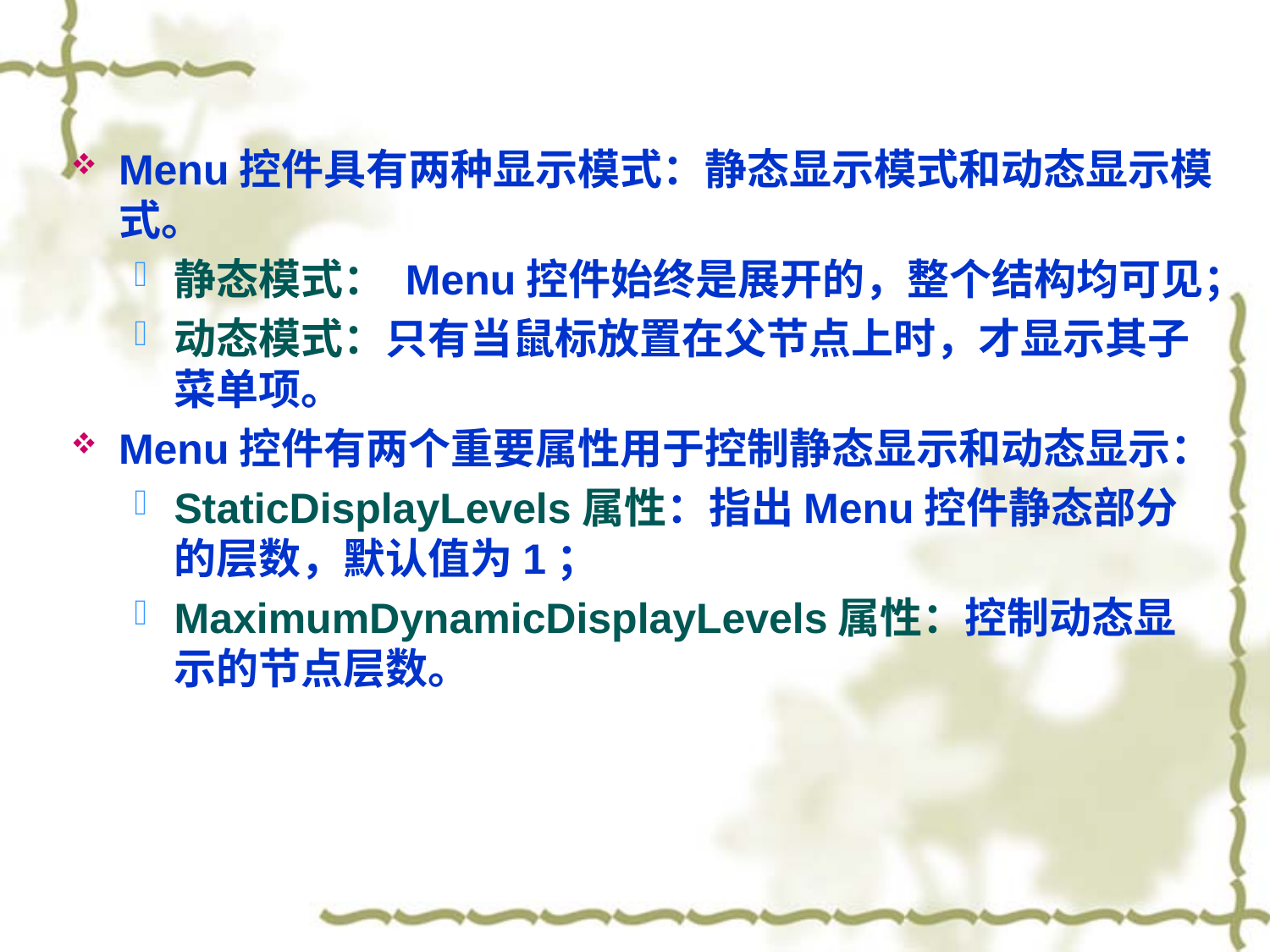

Menu控件具有两种显示模式：静态显示模式和动态显示模式。
静态模式： Menu控件始终是展开的，整个结构均可见；
动态模式：只有当鼠标放置在父节点上时，才显示其子菜单项。
Menu控件有两个重要属性用于控制静态显示和动态显示：
StaticDisplayLevels属性：指出Menu控件静态部分的层数，默认值为1；
MaximumDynamicDisplayLevels属性：控制动态显示的节点层数。